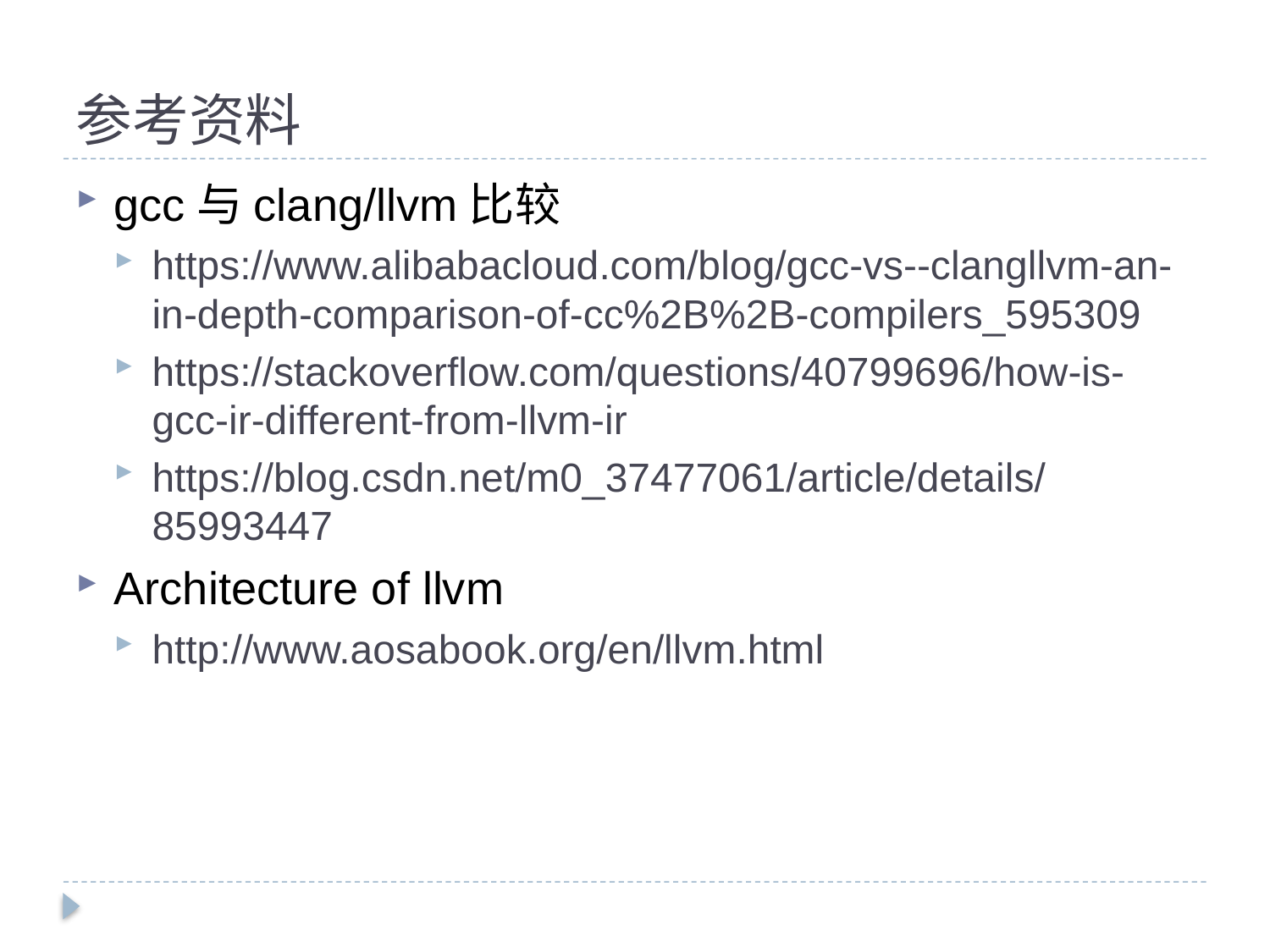

# 参考资料
gcc与clang/llvm比较
https://www.alibabacloud.com/blog/gcc-vs--clangllvm-an-in-depth-comparison-of-cc%2B%2B-compilers_595309
https://stackoverflow.com/questions/40799696/how-is-gcc-ir-different-from-llvm-ir
https://blog.csdn.net/m0_37477061/article/details/85993447
Architecture of llvm
http://www.aosabook.org/en/llvm.html